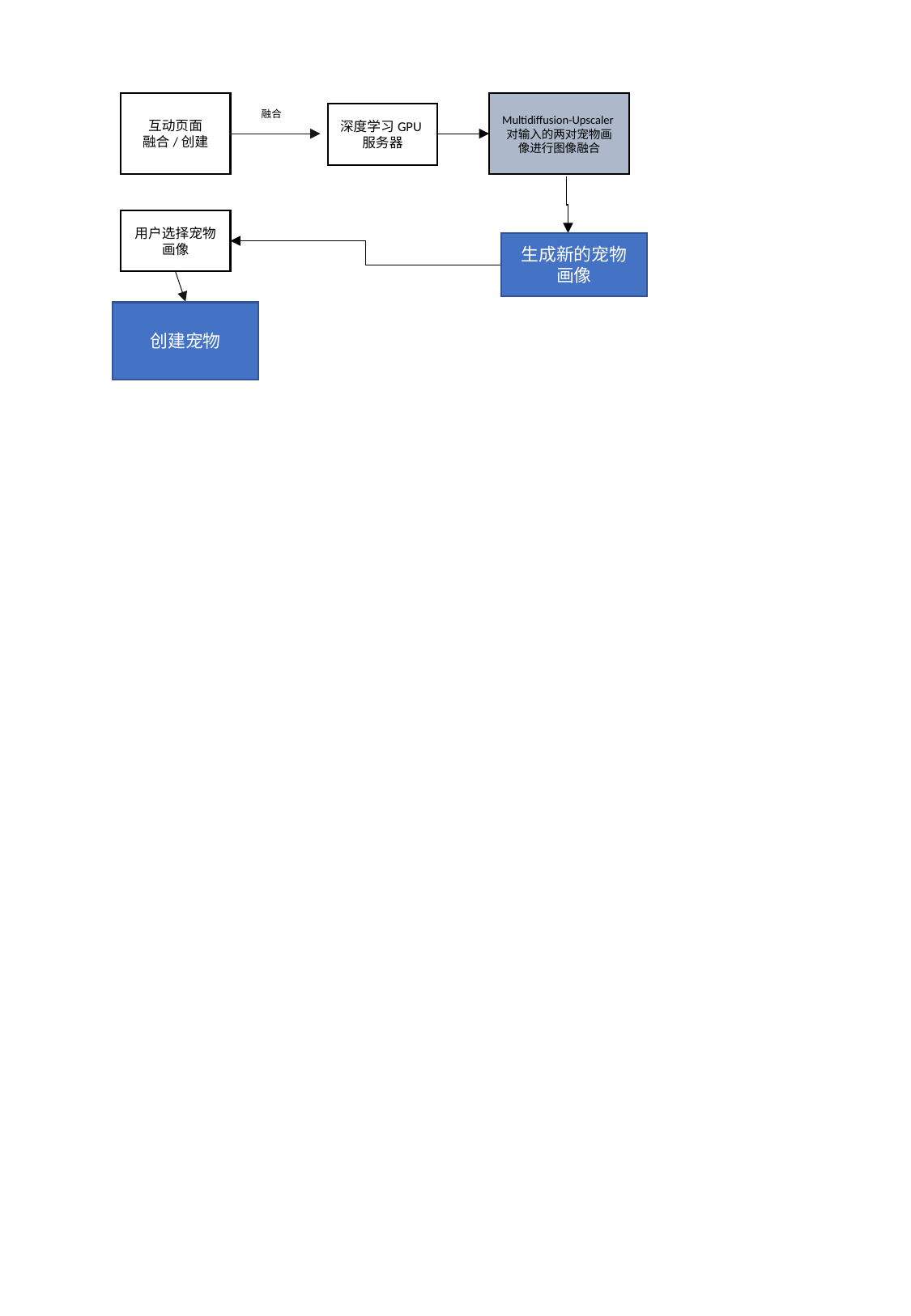

互动页面
融合/创建
深度学习GPU服务器
用户选择宠物画像
Multidiffusion-Upscaler对输入的两对宠物画像进行图像融合
融合
生成新的宠物画像
创建宠物